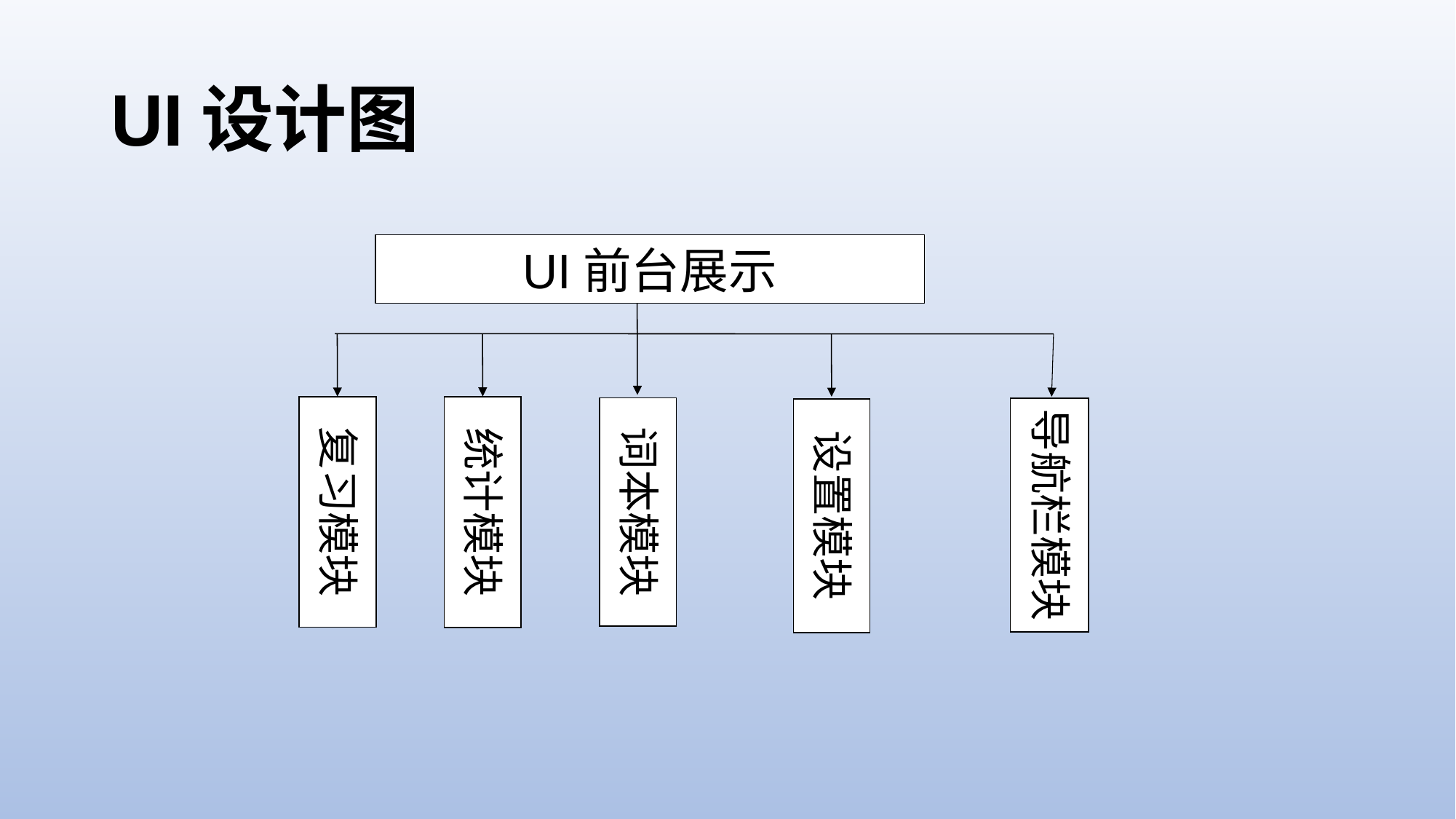

# UI设计图

UI前台展示
复习模块
统计模块

词本模块

设置模块
导航栏模块